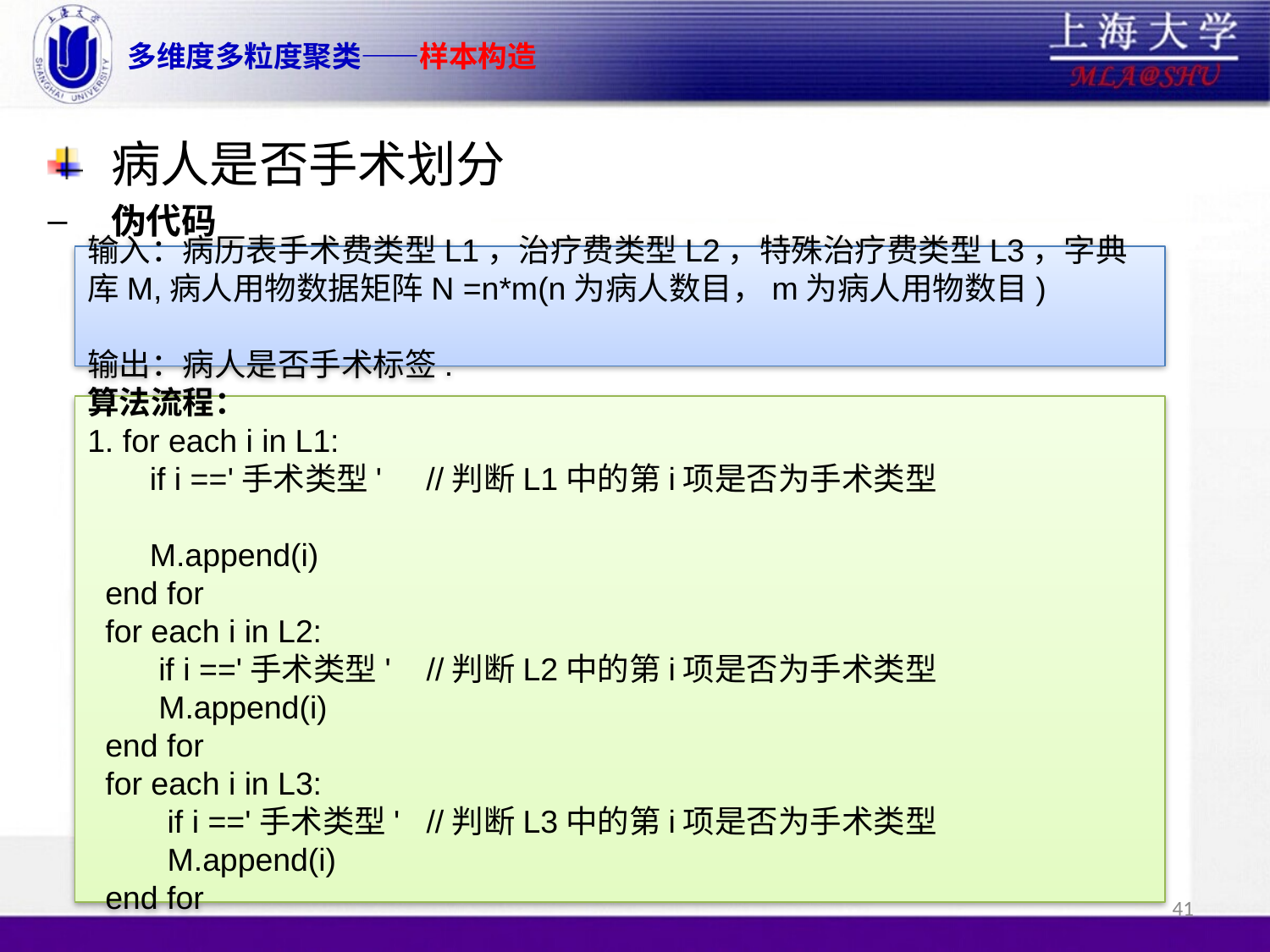

# 多维度多粒度聚类——样本构造
病人是否手术划分
伪代码

输入：病历表手术费类型L1，治疗费类型L2，特殊治疗费类型L3，字典库M,病人用物数据矩阵N =n*m(n为病人数目，m为病人用物数目)
输出：病人是否手术标签.

算法流程：
1. for each i in L1:
       if i =='手术类型'     //判断L1中的第i项是否为手术类型
       M.append(i)
  end for
  for each i in L2:
        if i =='手术类型'    //判断L2中的第i项是否为手术类型
        M.append(i)
  end for
  for each i in L3:
         if i =='手术类型'   //判断L3中的第i项是否为手术类型
         M.append(i)
  end for

41